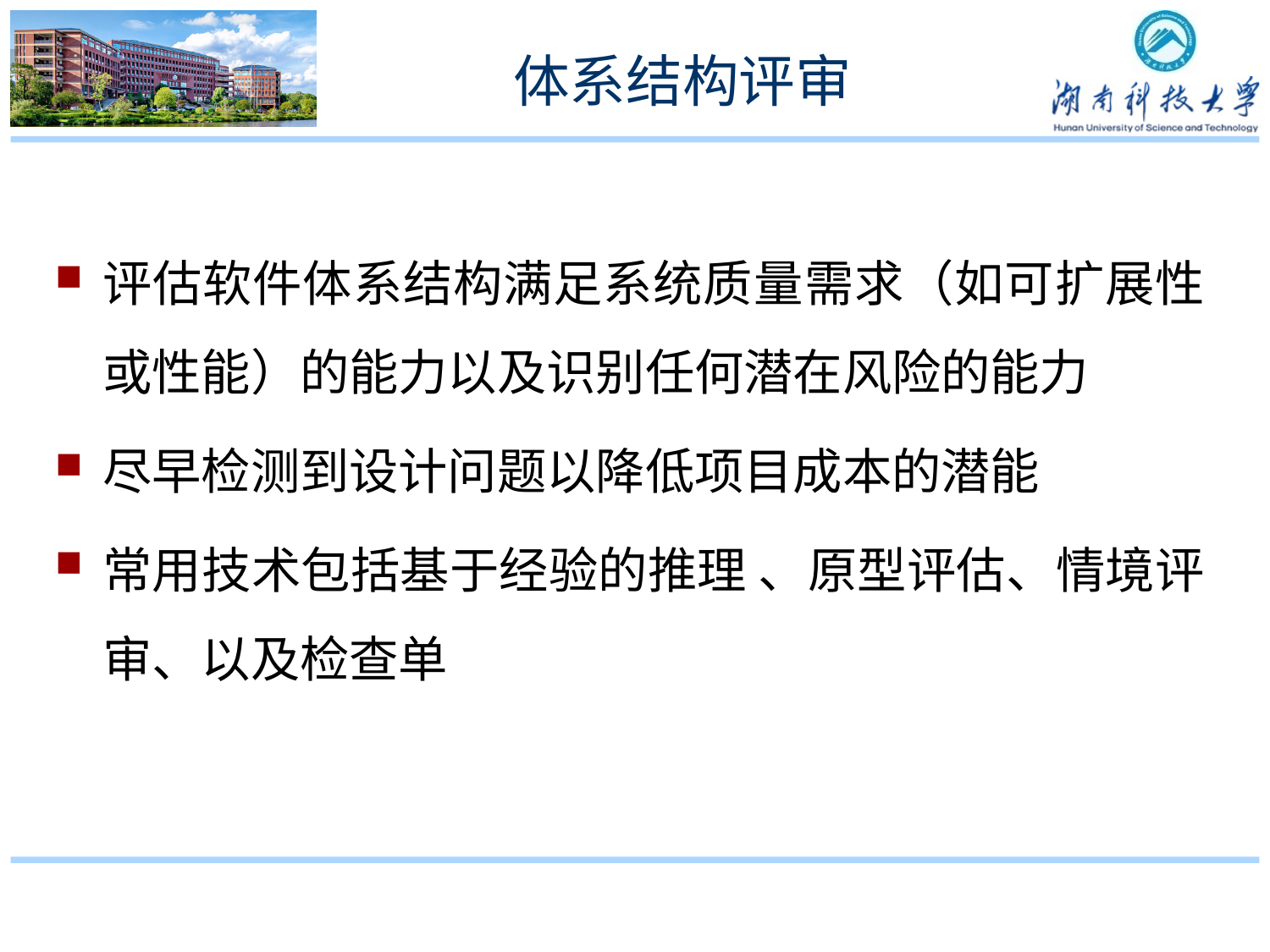

# 体系结构评审
评估软件体系结构满足系统质量需求（如可扩展性或性能）的能力以及识别任何潜在风险的能力
尽早检测到设计问题以降低项目成本的潜能
常用技术包括基于经验的推理 、原型评估、情境评审、以及检查单
21